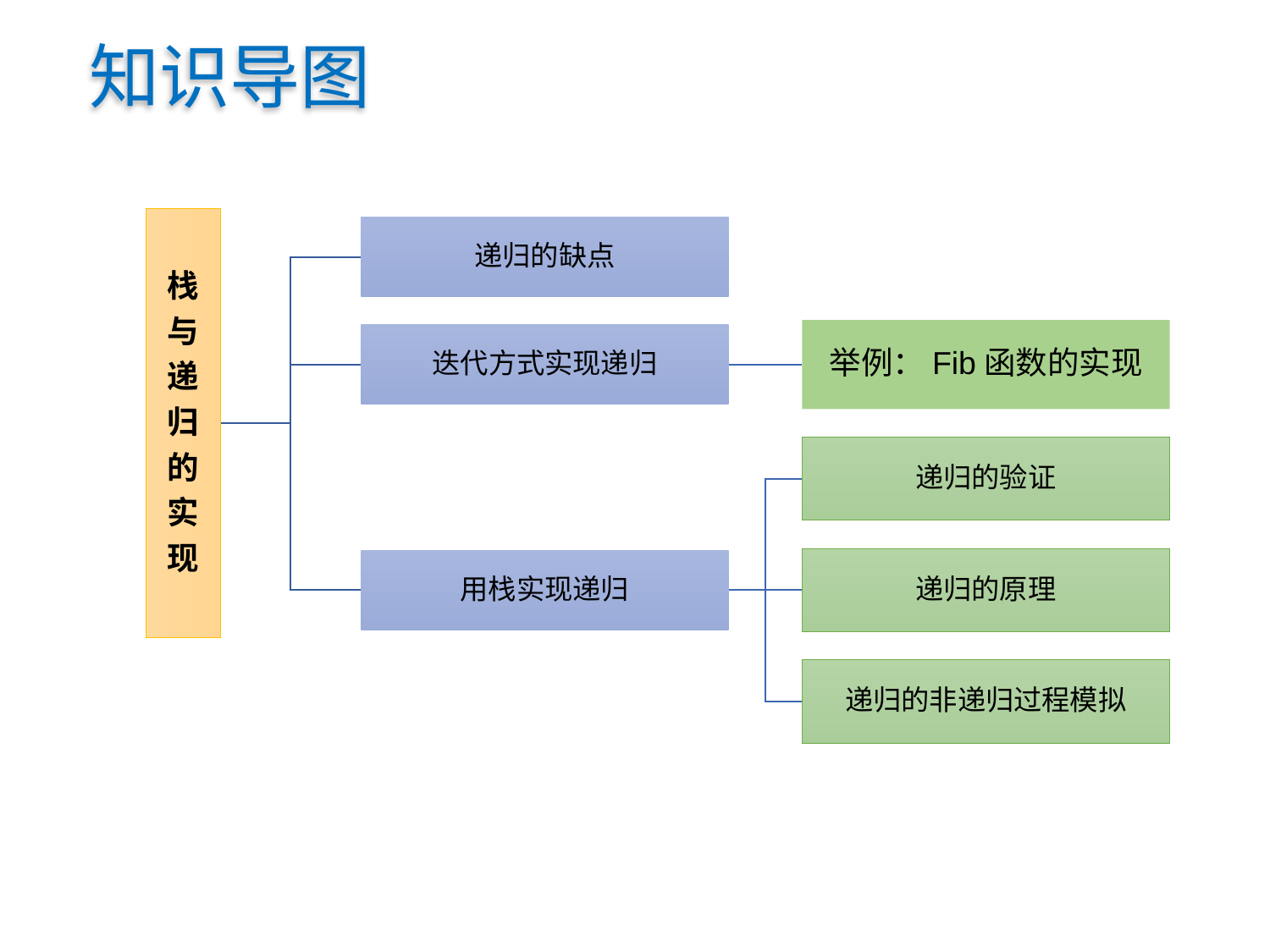

知识导图

栈
与
递
归
的
实
现
递归的缺点
迭代方式实现递归
举例：Fib函数的实现
用栈实现递归
递归的验证
递归的原理
递归的非递归过程模拟